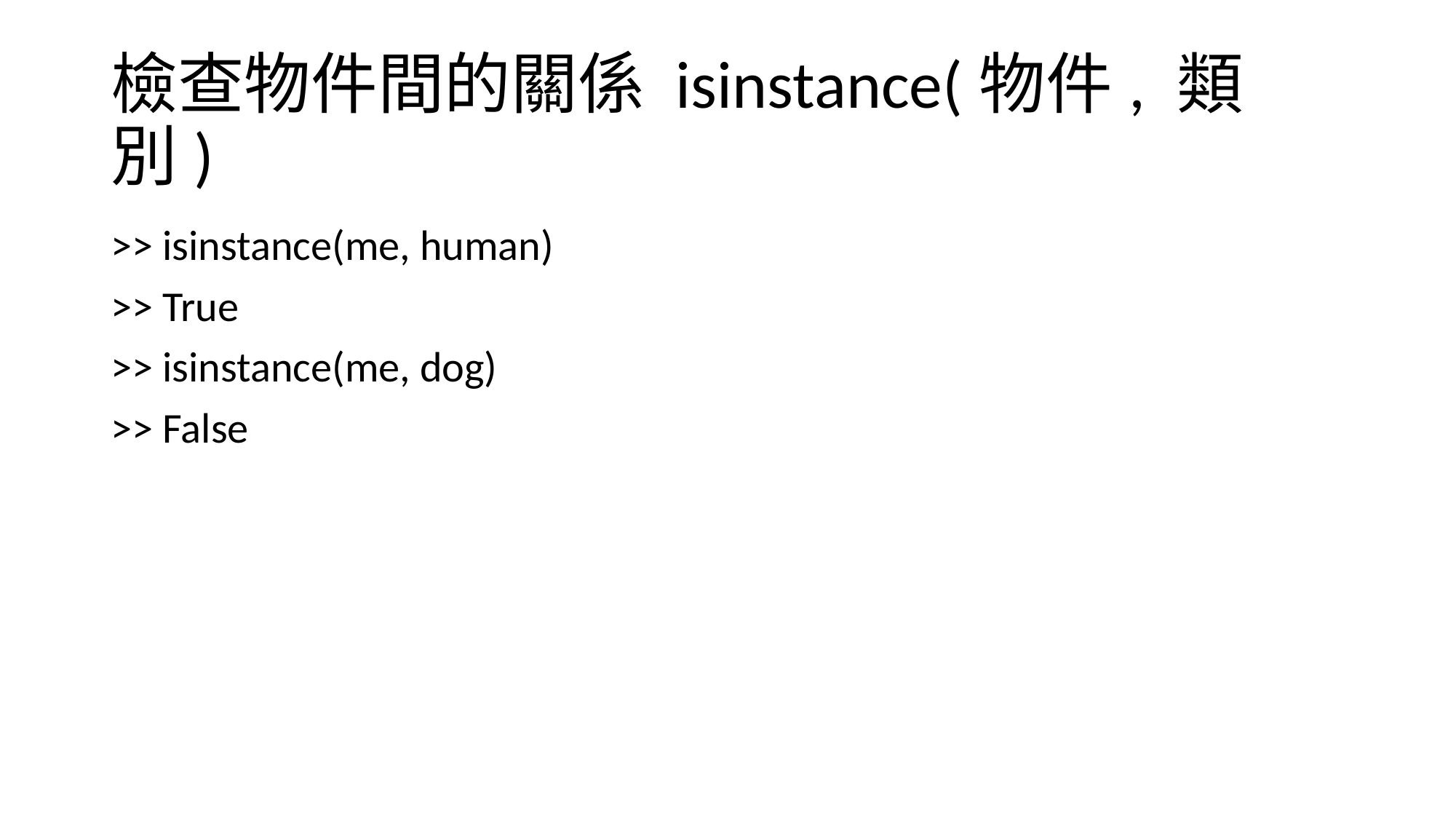

# 檢查物件間的關係 isinstance(物件, 類別)
>> isinstance(me, human)
>> True
>> isinstance(me, dog)
>> False